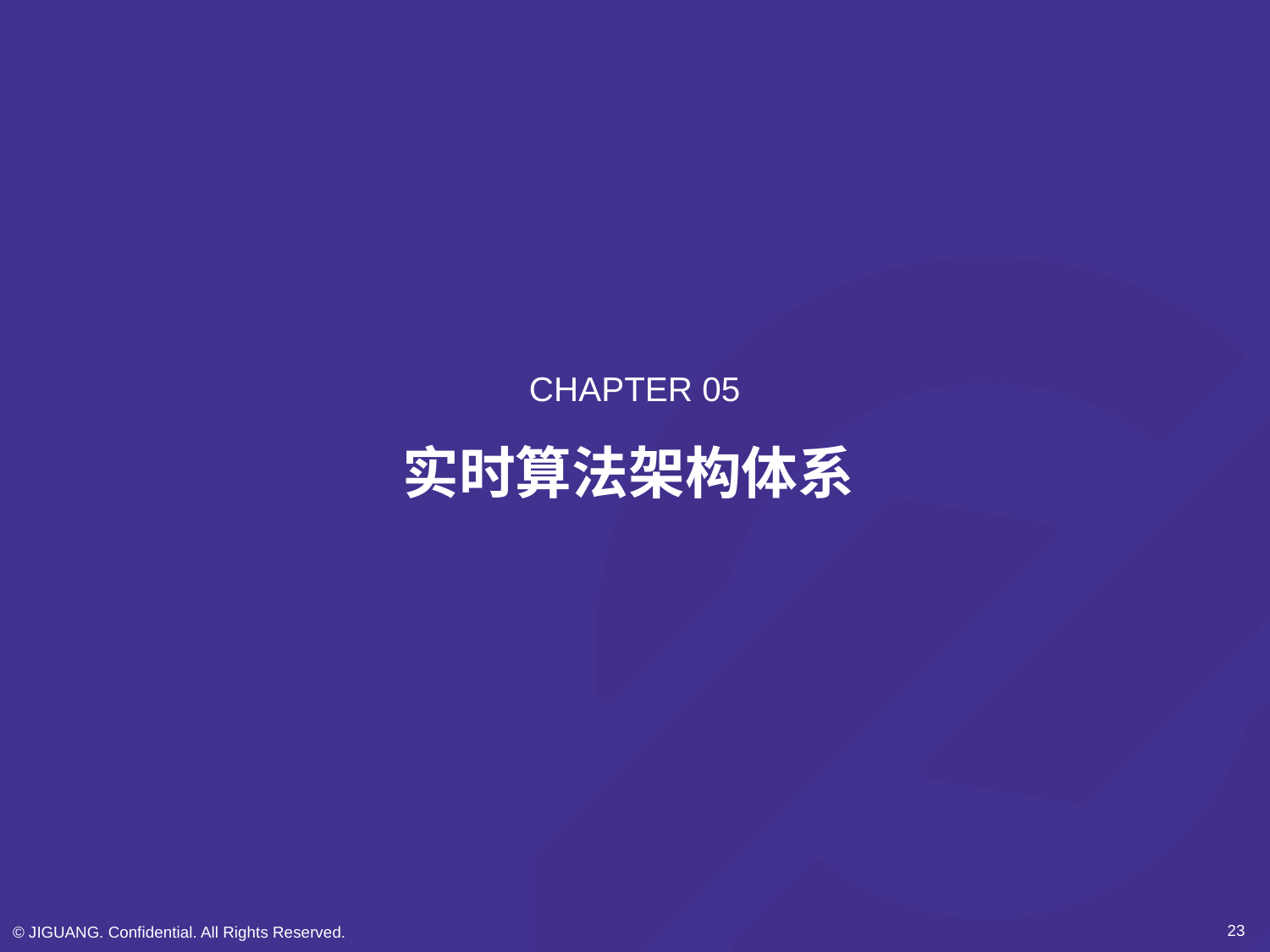

CHAPTER 05
# 实时算法架构体系
23
© JIGUANG. Confidential. All Rights Reserved.